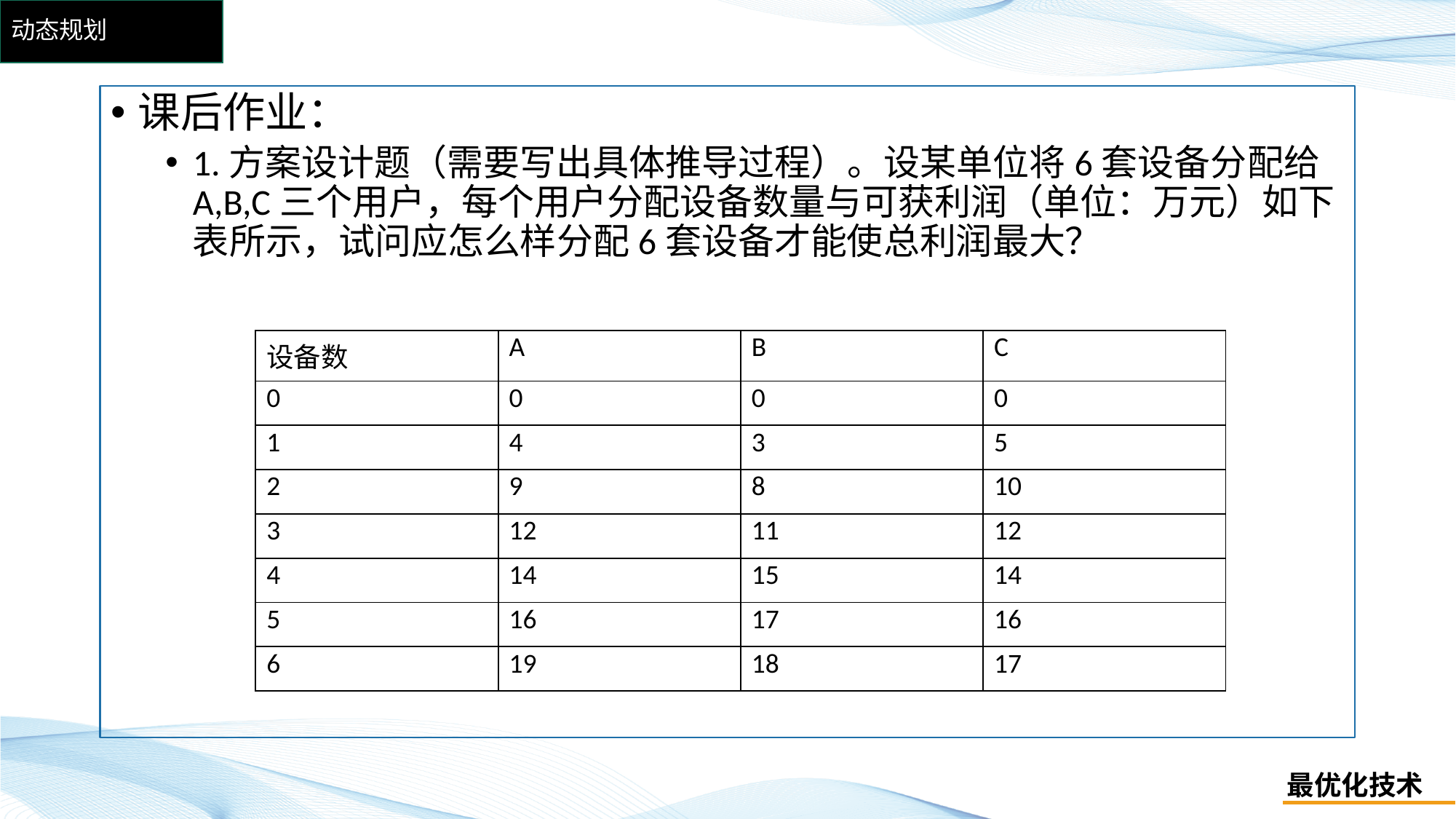

# 动态规划
课后作业：
1.方案设计题（需要写出具体推导过程）。设某单位将6套设备分配给A,B,C三个用户，每个用户分配设备数量与可获利润（单位：万元）如下表所示，试问应怎么样分配6套设备才能使总利润最大？
| 设备数 | A | B | C |
| --- | --- | --- | --- |
| 0 | 0 | 0 | 0 |
| 1 | 4 | 3 | 5 |
| 2 | 9 | 8 | 10 |
| 3 | 12 | 11 | 12 |
| 4 | 14 | 15 | 14 |
| 5 | 16 | 17 | 16 |
| 6 | 19 | 18 | 17 |